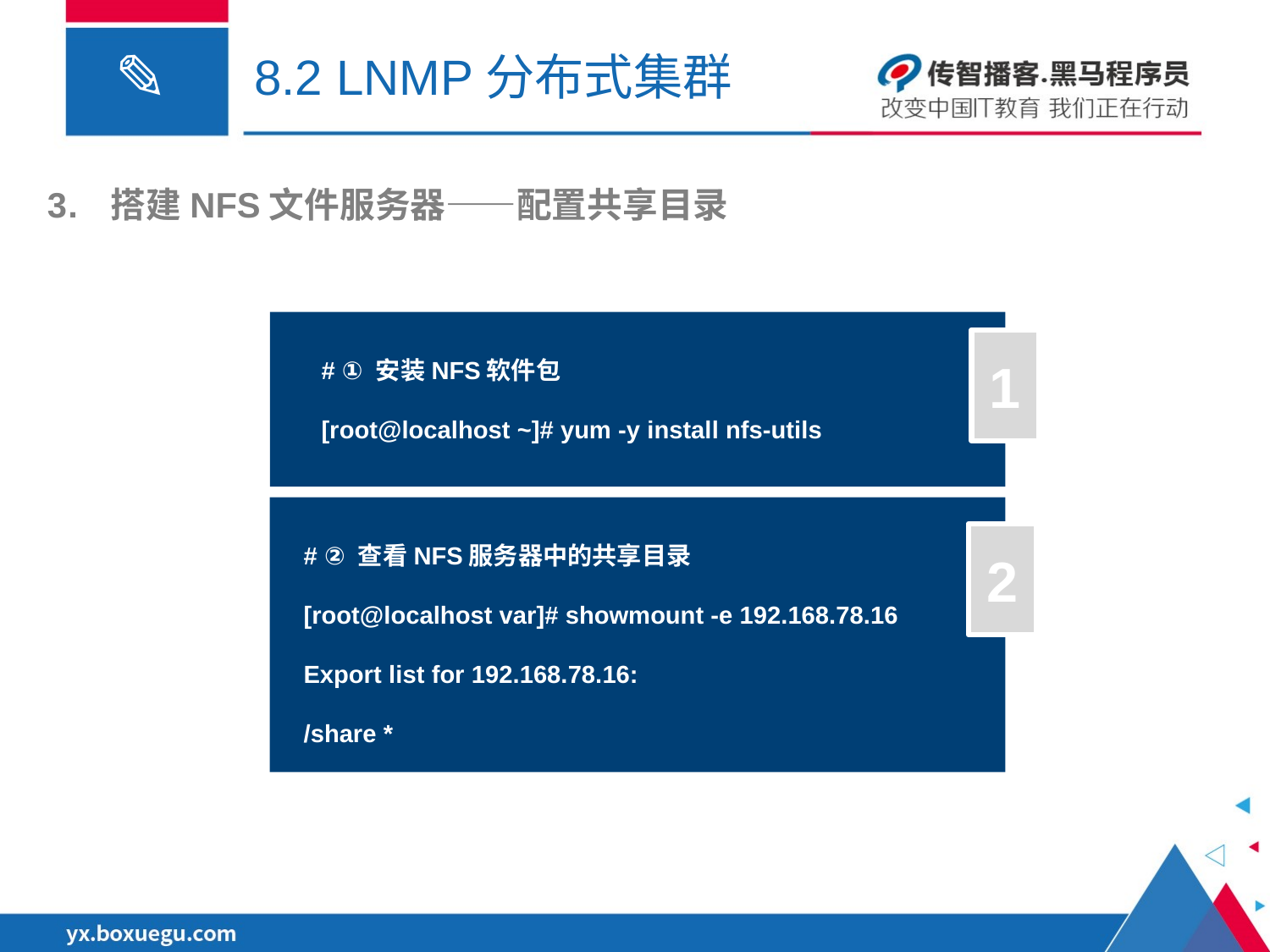

# 8.2 LNMP分布式集群
搭建NFS文件服务器——配置共享目录

# ① 安装NFS软件包
[root@localhost ~]# yum -y install nfs-utils
1

# ② 查看NFS服务器中的共享目录
[root@localhost var]# showmount -e 192.168.78.16
Export list for 192.168.78.16:
/share *
2